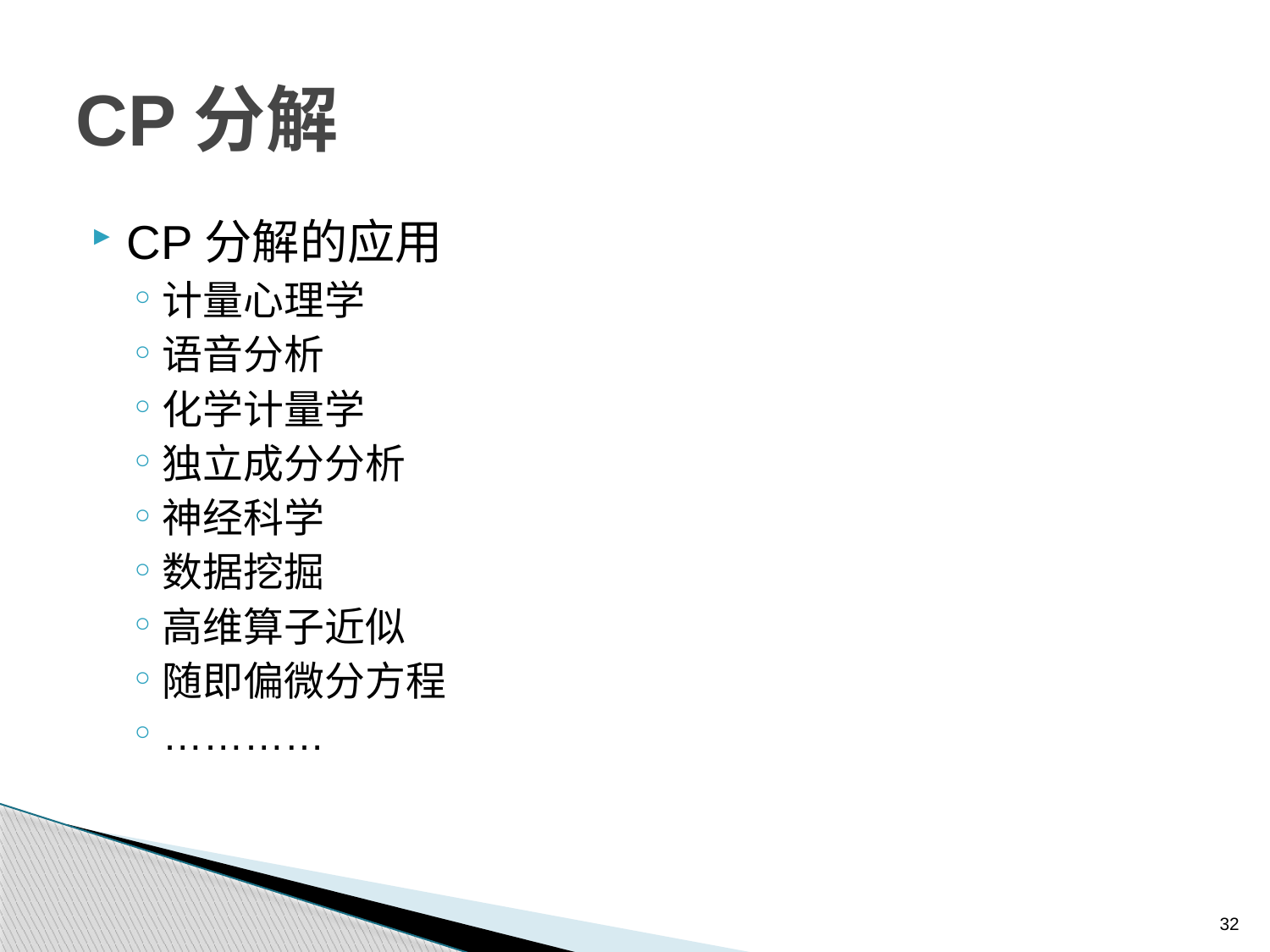

# CP分解
CP分解的应用
计量心理学
语音分析
化学计量学
独立成分分析
神经科学
数据挖掘
高维算子近似
随即偏微分方程
…………
32